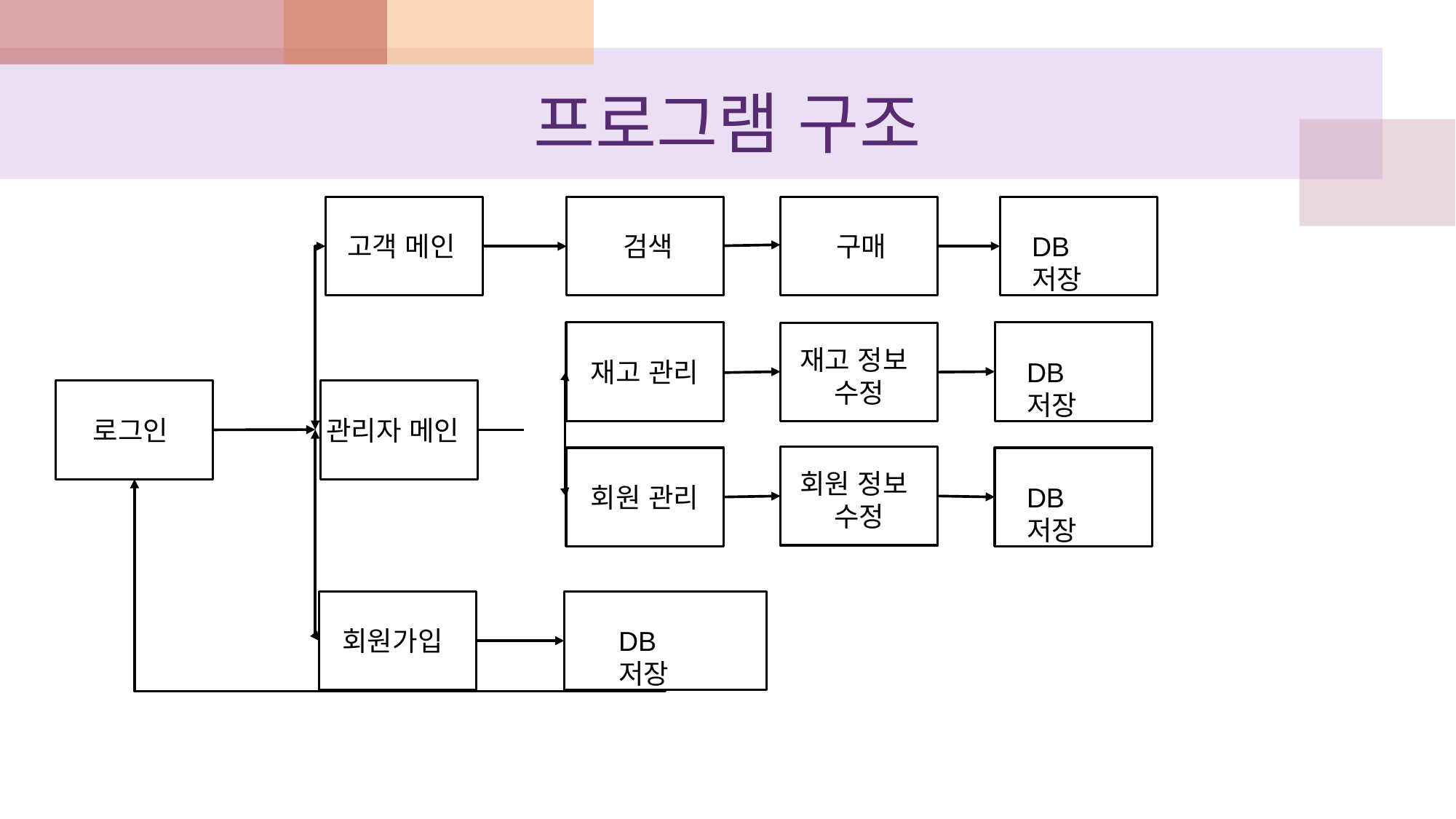

# 프로그램 구조

고객 메인

검색

구매

DB 저장

재고 관리

DB 저장

재고 정보
수정

로그인

관리자 메인

회원 정보
수정
회원 관리

DB 저장

회원가입

DB 저장